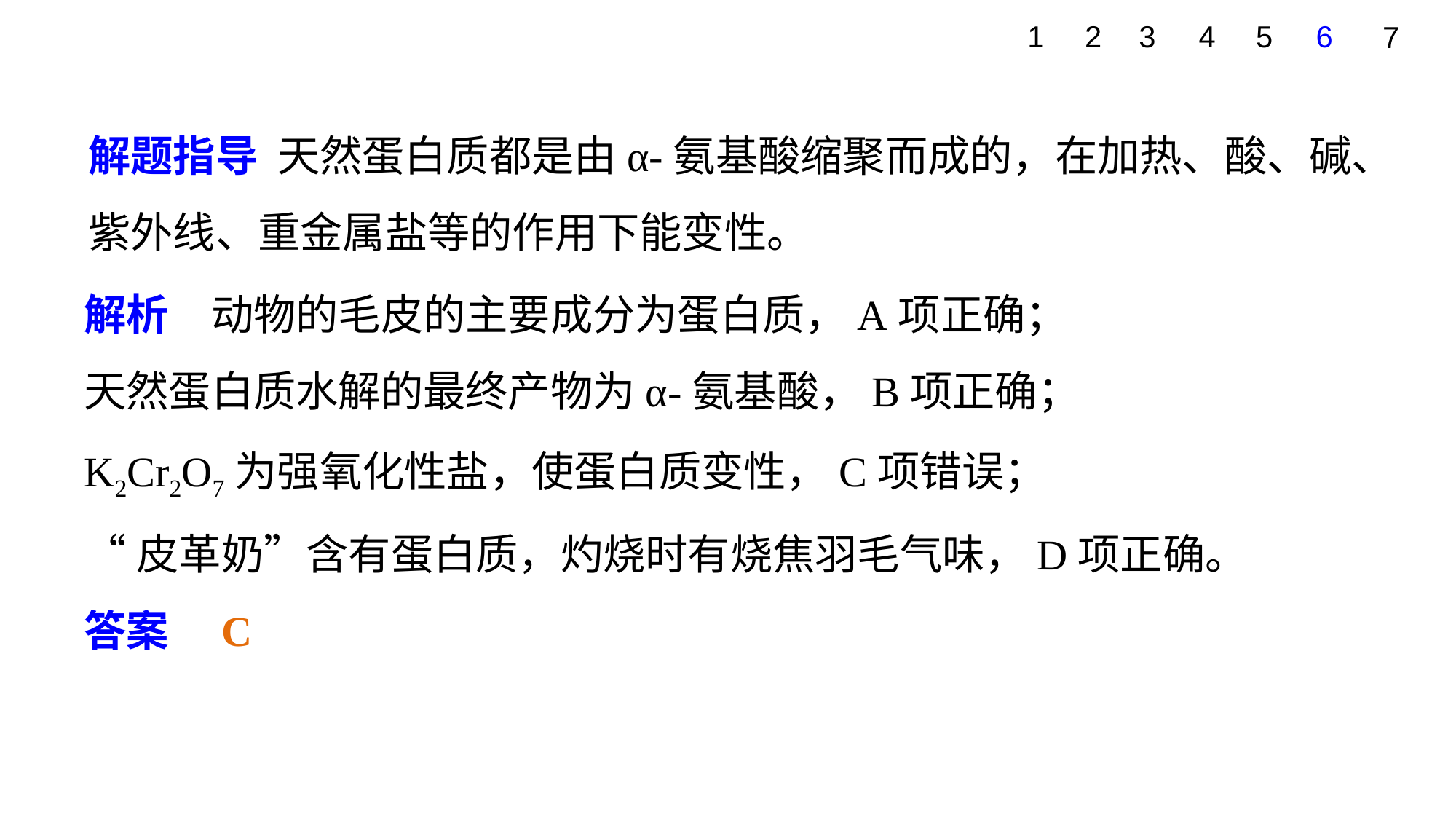

1
2
3
4
5
6
7
解题指导  天然蛋白质都是由α­-氨基酸缩聚而成的，在加热、酸、碱、紫外线、重金属盐等的作用下能变性。
解析　动物的毛皮的主要成分为蛋白质，A项正确；
天然蛋白质水解的最终产物为α­-氨基酸，B项正确；
K2Cr2O7为强氧化性盐，使蛋白质变性，C项错误；
“皮革奶”含有蛋白质，灼烧时有烧焦羽毛气味，D项正确。
答案　C